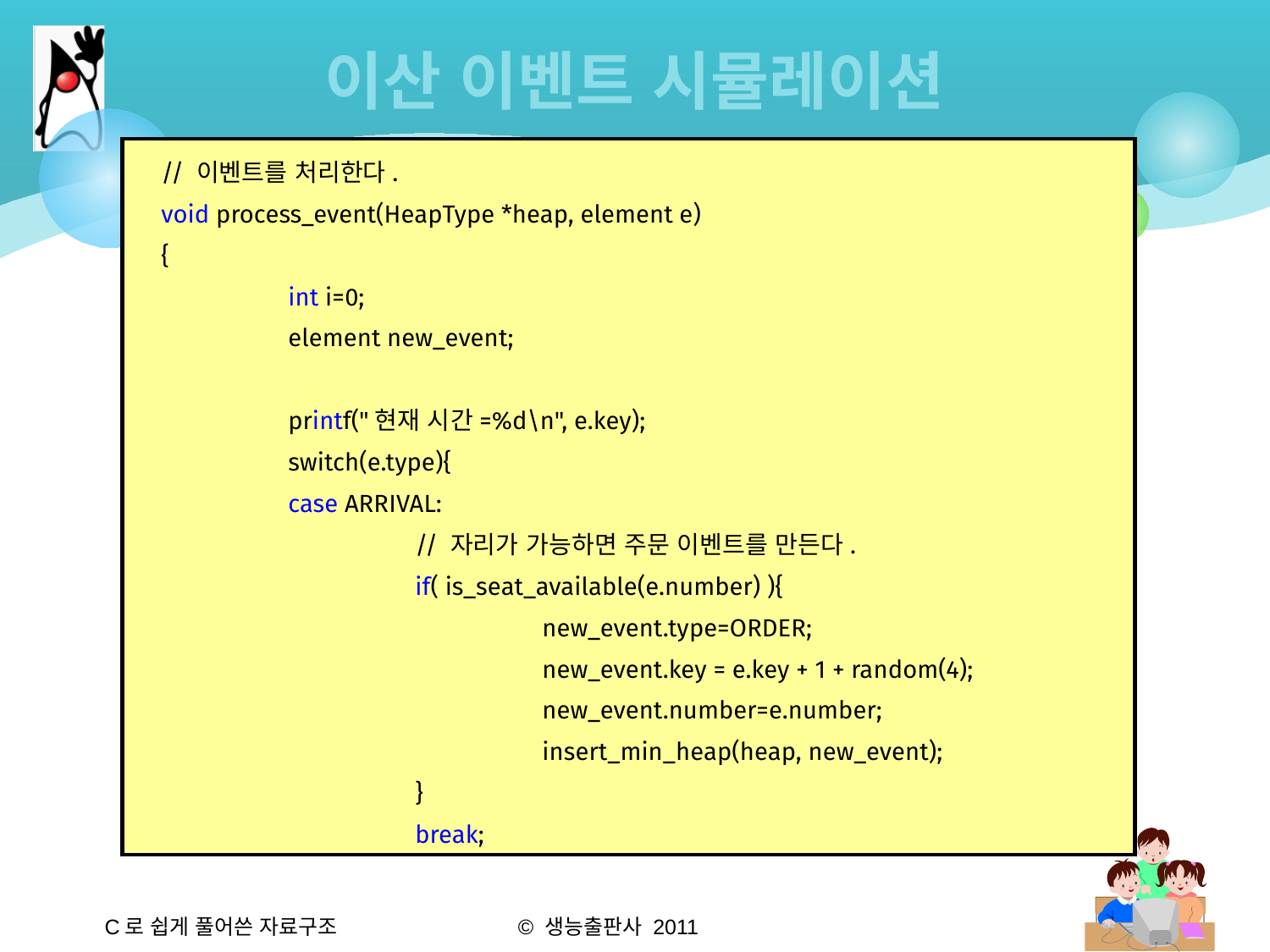

# 이산 이벤트 시뮬레이션
// 이벤트를 처리한다.
void process_event(HeapType *heap, element e)
{
	int i=0;
	element new_event;

	printf("현재 시간=%d\n", e.key);
	switch(e.type){
	case ARRIVAL:
		// 자리가 가능하면 주문 이벤트를 만든다.
		if( is_seat_available(e.number) ){
			new_event.type=ORDER;
			new_event.key = e.key + 1 + random(4);
			new_event.number=e.number;
			insert_min_heap(heap, new_event);
		}
		break;